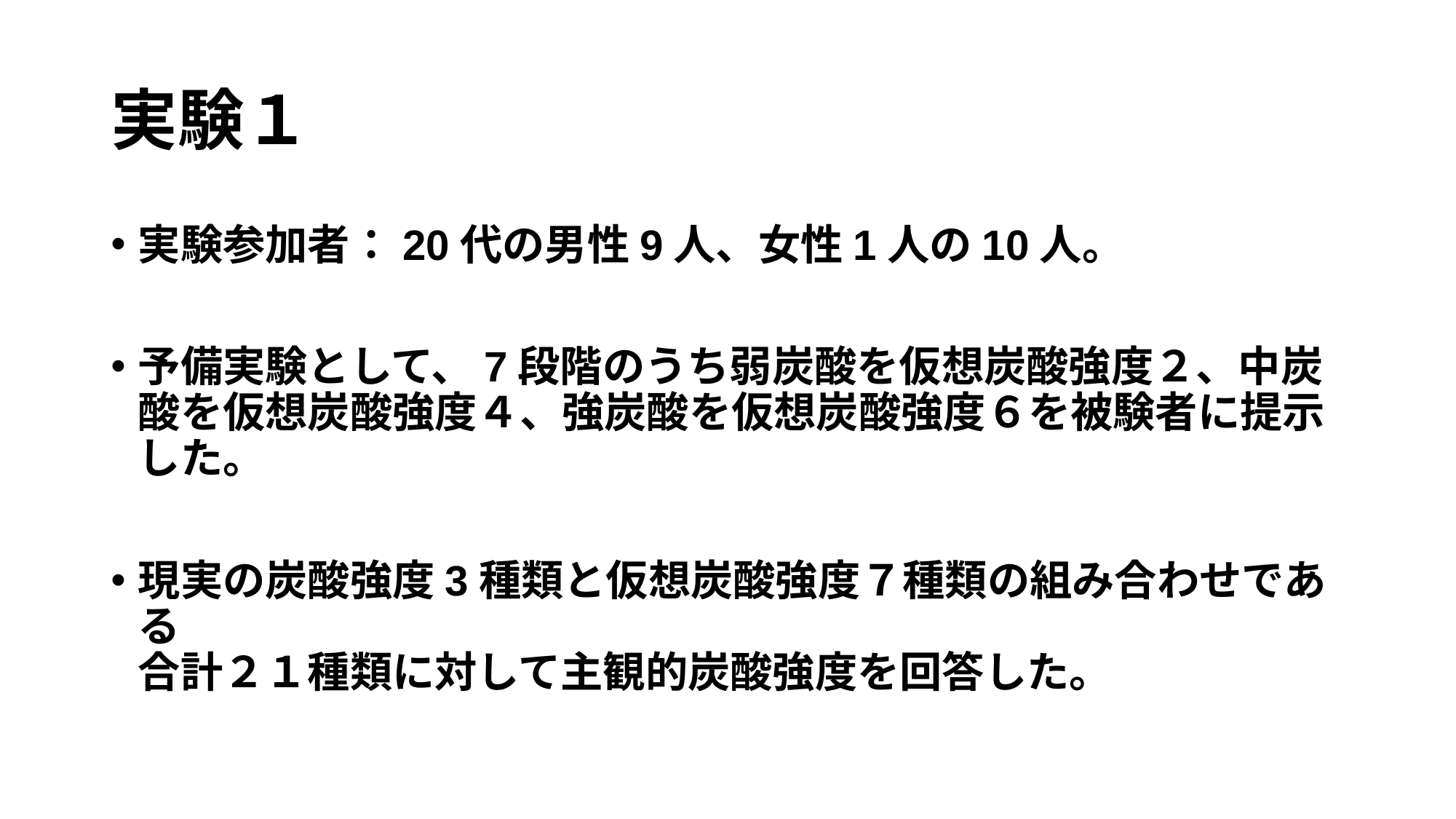

# 実験１
実験参加者：20代の男性9人、女性1人の10人。

予備実験として、7段階のうち弱炭酸を仮想炭酸強度２、中炭酸を仮想炭酸強度４、強炭酸を仮想炭酸強度６を被験者に提示した。

現実の炭酸強度3種類と仮想炭酸強度７種類の組み合わせである
合計２１種類に対して主観的炭酸強度を回答した。